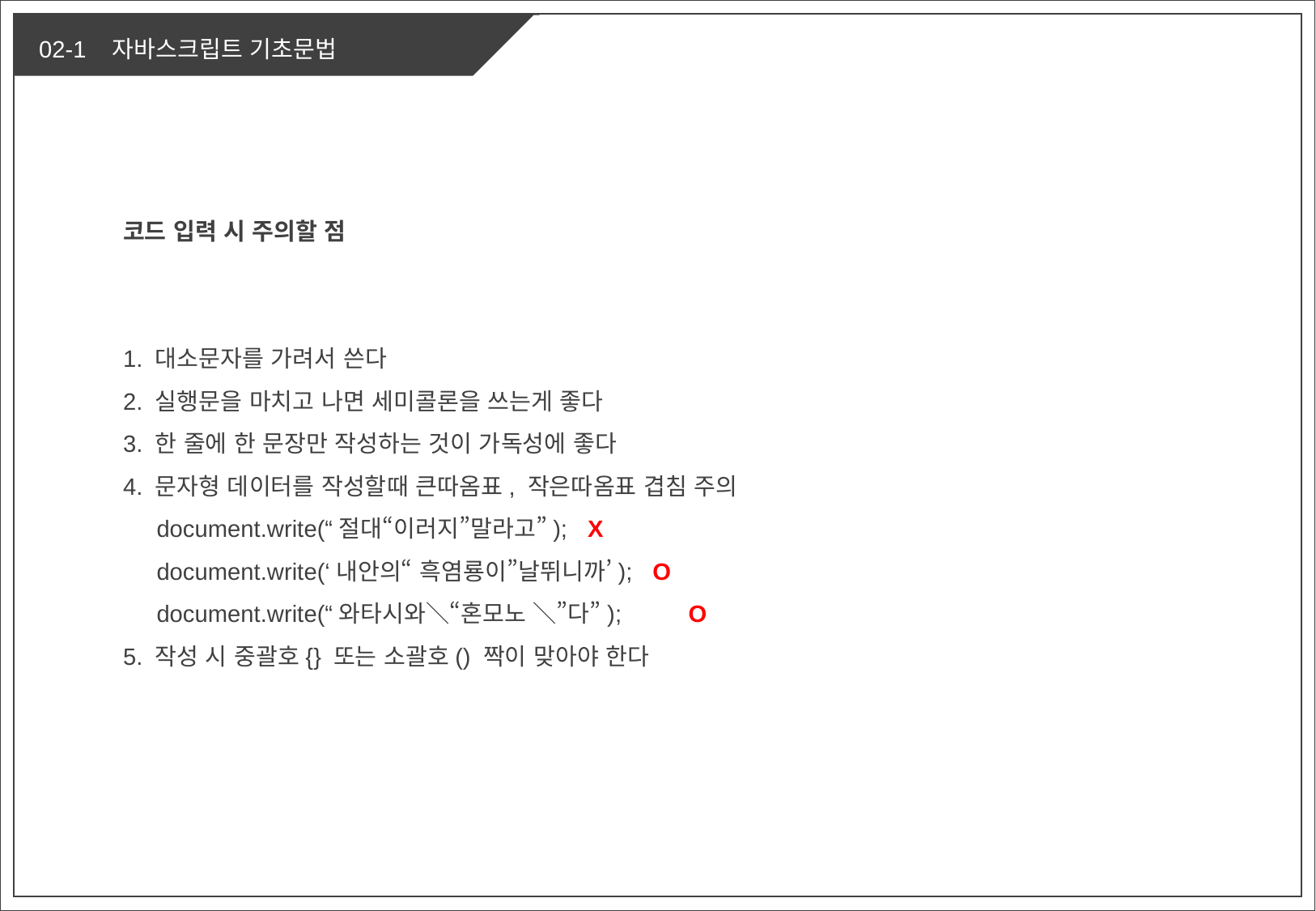

코드 입력 시 주의할 점

1. 대소문자를 가려서 쓴다
2. 실행문을 마치고 나면 세미콜론을 쓰는게 좋다
3. 한 줄에 한 문장만 작성하는 것이 가독성에 좋다
4. 문자형 데이터를 작성할때 큰따옴표, 작은따옴표 겹침 주의
     document.write(“절대“이러지”말라고”);   X
     document.write(‘내안의“ 흑염룡이”날뛰니까’);   O
     document.write(“와타시와＼“혼모노 ＼”다”);          O
5. 작성 시 중괄호{} 또는 소괄호() 짝이 맞아야 한다